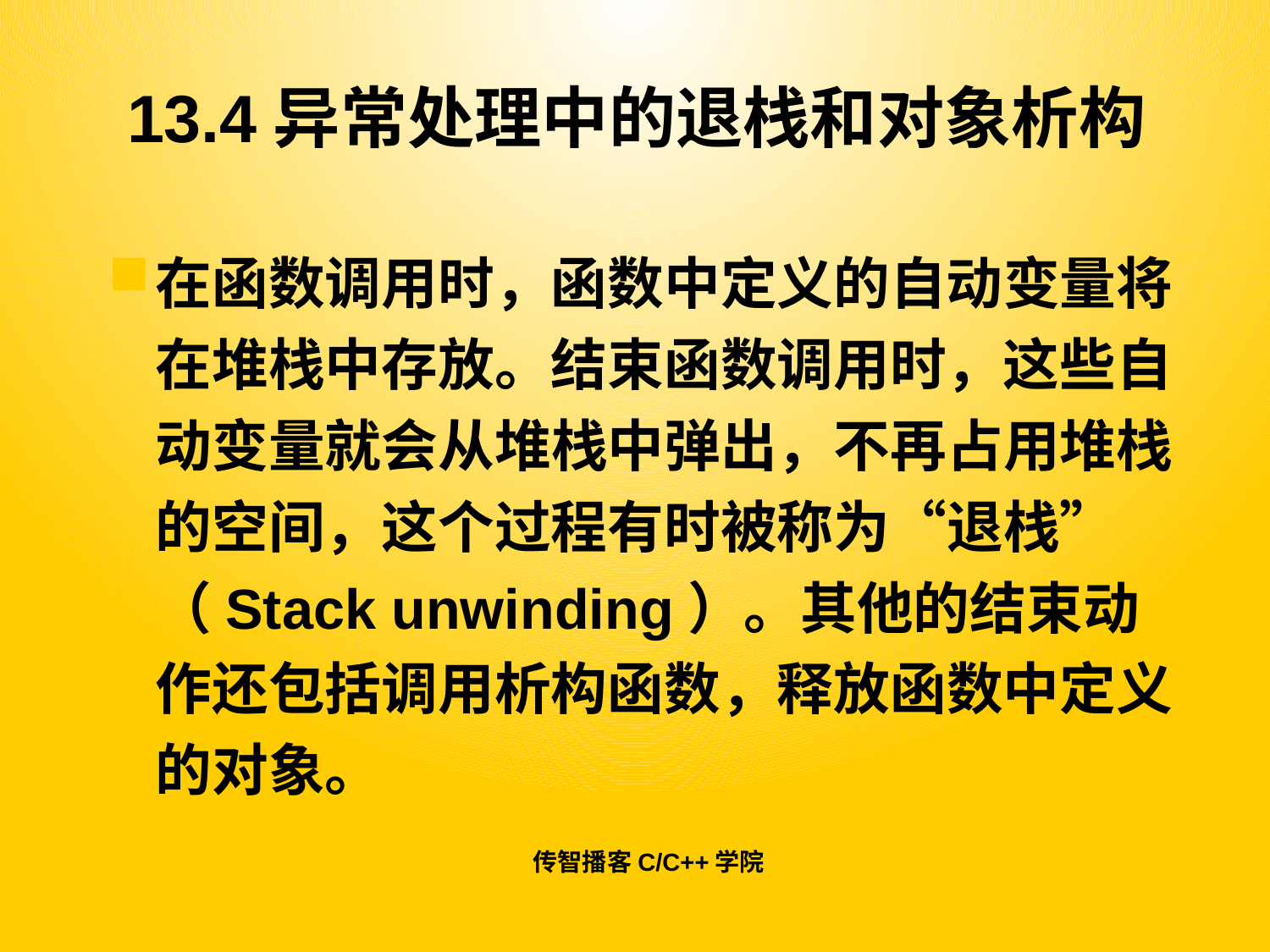

# 13.4异常处理中的退栈和对象析构
在函数调用时，函数中定义的自动变量将在堆栈中存放。结束函数调用时，这些自动变量就会从堆栈中弹出，不再占用堆栈的空间，这个过程有时被称为“退栈”（Stack unwinding）。其他的结束动作还包括调用析构函数，释放函数中定义的对象。
传智播客C/C++学院